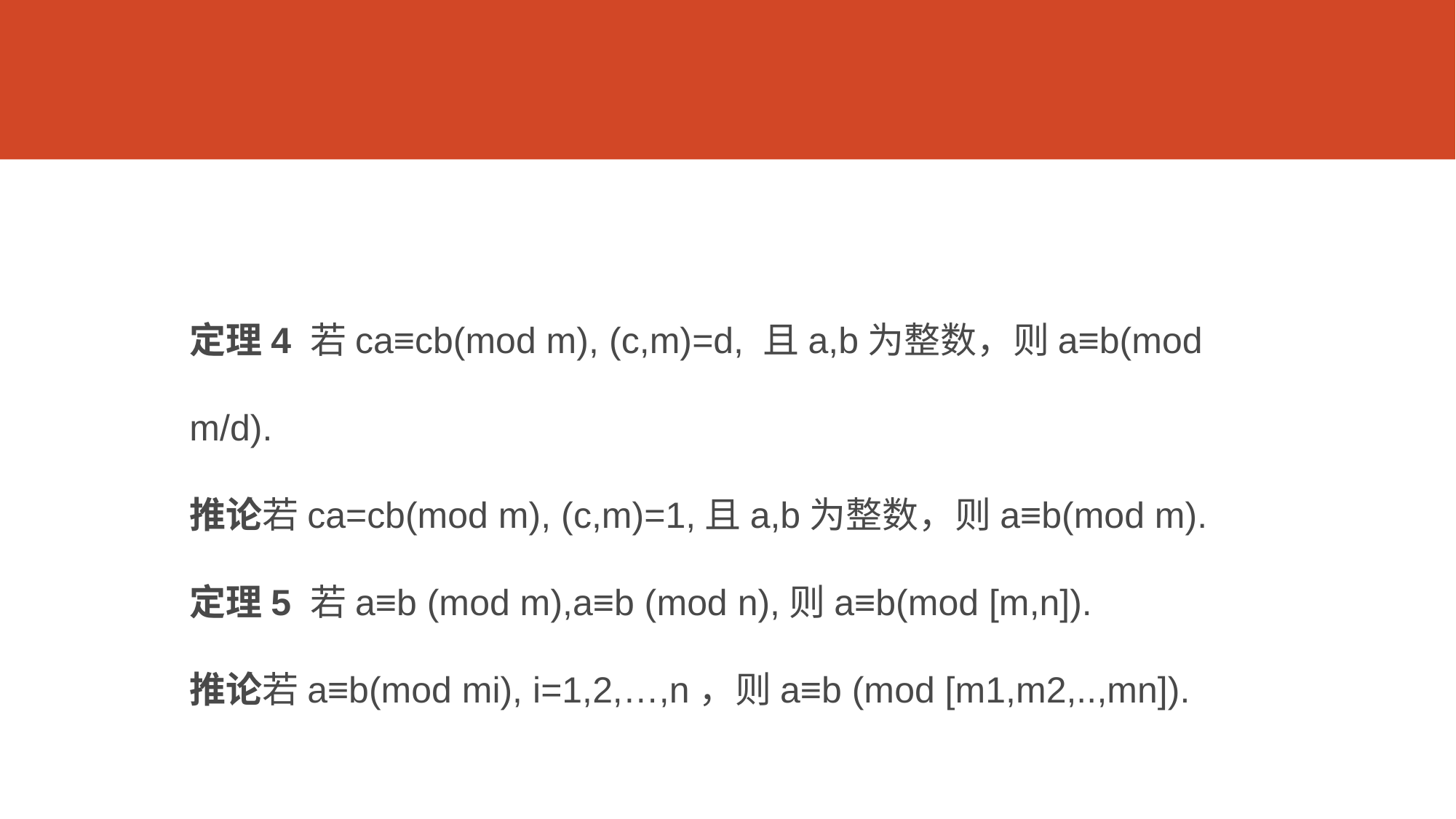

#
定理4 若ca≡cb(mod m), (c,m)=d, 且a,b为整数，则a≡b(mod m/d).
推论若ca=cb(mod m), (c,m)=1,且a,b为整数，则a≡b(mod m).
定理5 若a≡b (mod m),a≡b (mod n),则a≡b(mod [m,n]).
推论若a≡b(mod mi), i=1,2,…,n，则a≡b (mod [m1,m2,..,mn]).